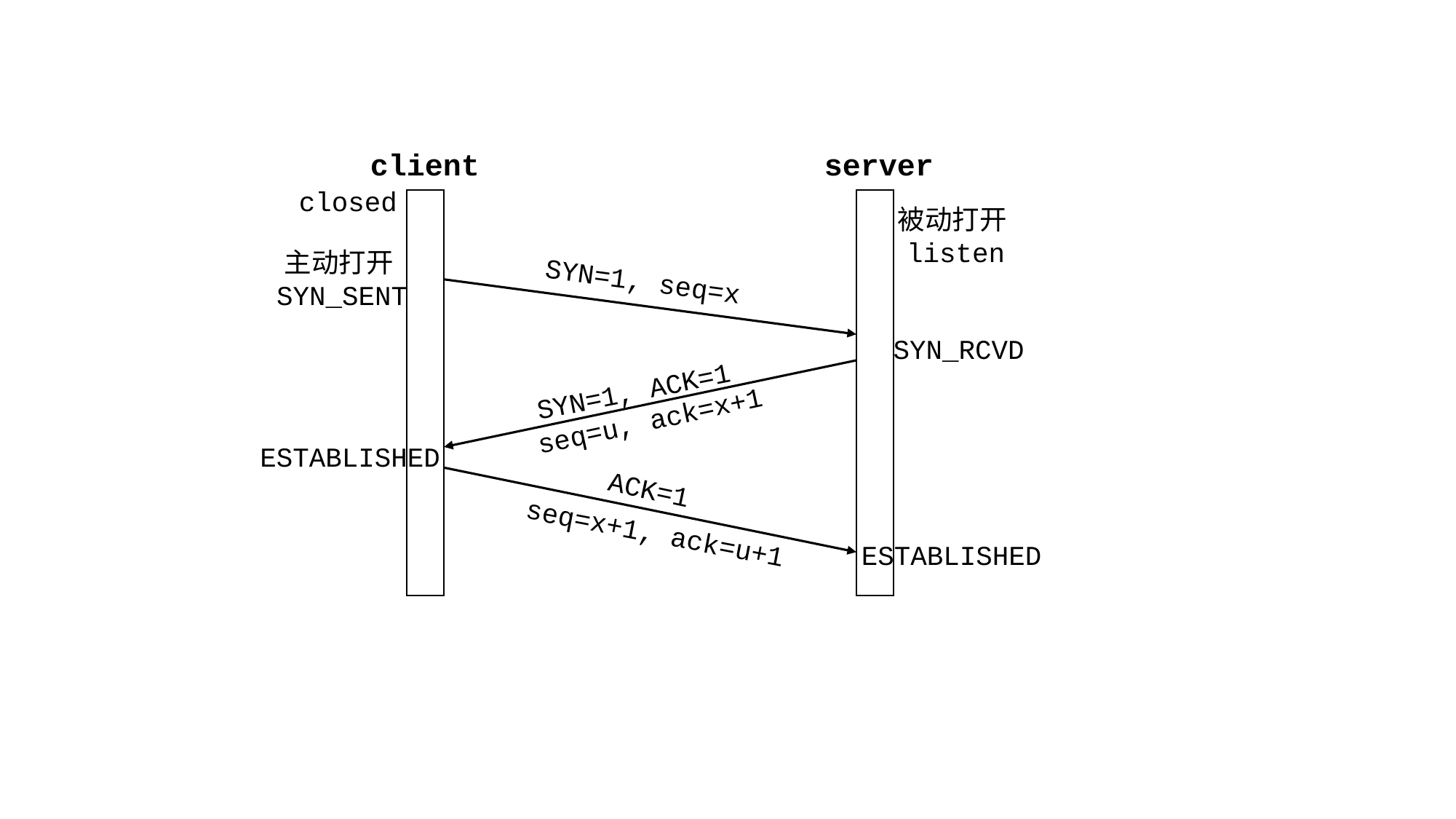

client
server
closed

被动打开listen
主动打开SYN_SENT
SYN=1, seq=x
SYN_RCVD
SYN=1, ACK=1
seq=u, ack=x+1
ESTABLISHED
ACK=1
seq=x+1, ack=u+1
ESTABLISHED